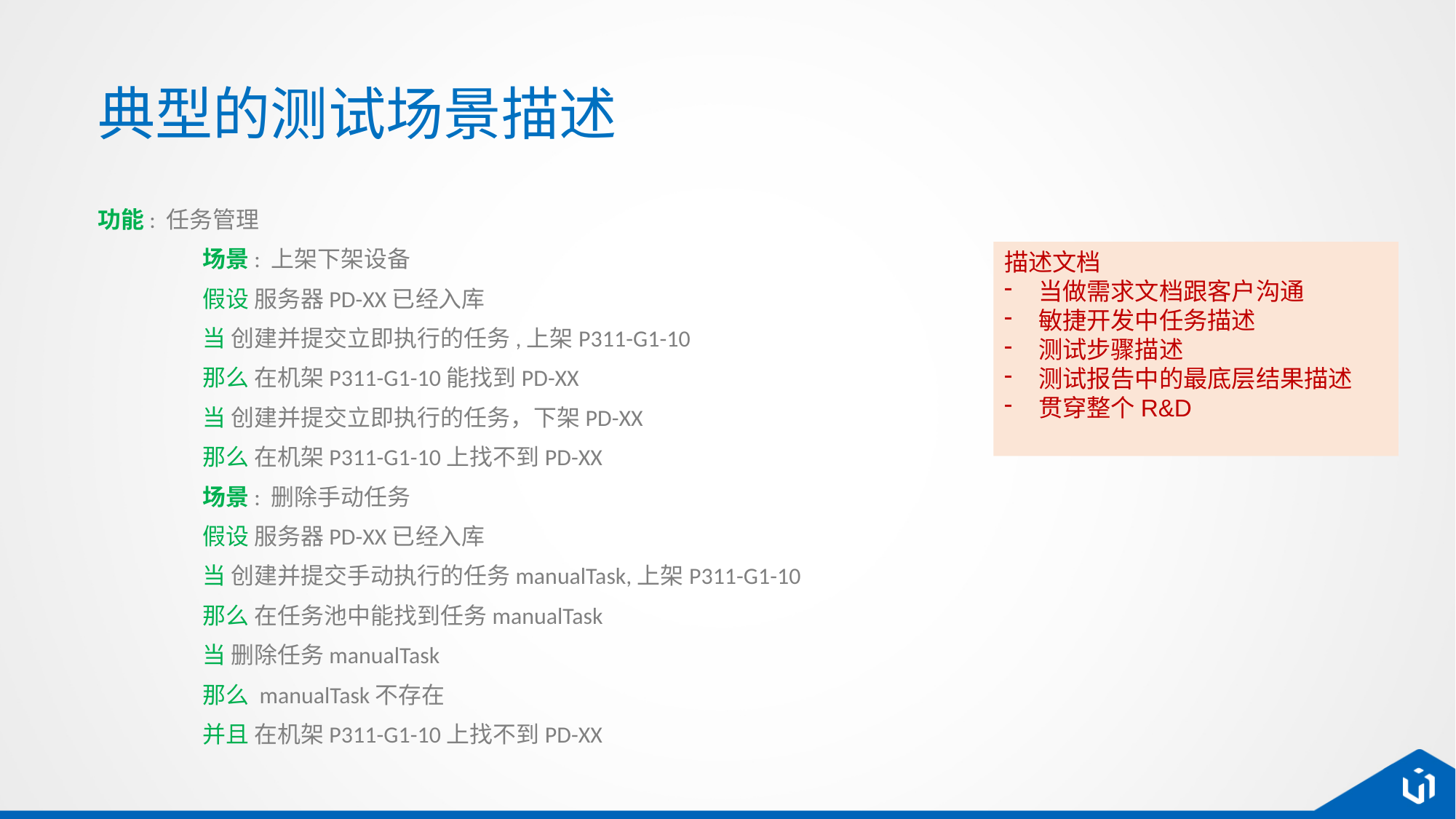

# 典型的测试场景描述
功能: 任务管理
	场景: 上架下架设备
		假设 服务器PD-XX已经入库
		当 创建并提交立即执行的任务,上架P311-G1-10
		那么 在机架P311-G1-10能找到PD-XX
		当 创建并提交立即执行的任务，下架PD-XX
		那么 在机架P311-G1-10上找不到PD-XX
	场景: 删除手动任务
		假设 服务器PD-XX已经入库
		当 创建并提交手动执行的任务manualTask,上架P311-G1-10
		那么 在任务池中能找到任务manualTask
		当 删除任务manualTask
		那么 manualTask不存在
		并且 在机架P311-G1-10上找不到PD-XX
描述文档
当做需求文档跟客户沟通
敏捷开发中任务描述
测试步骤描述
测试报告中的最底层结果描述
贯穿整个R&D